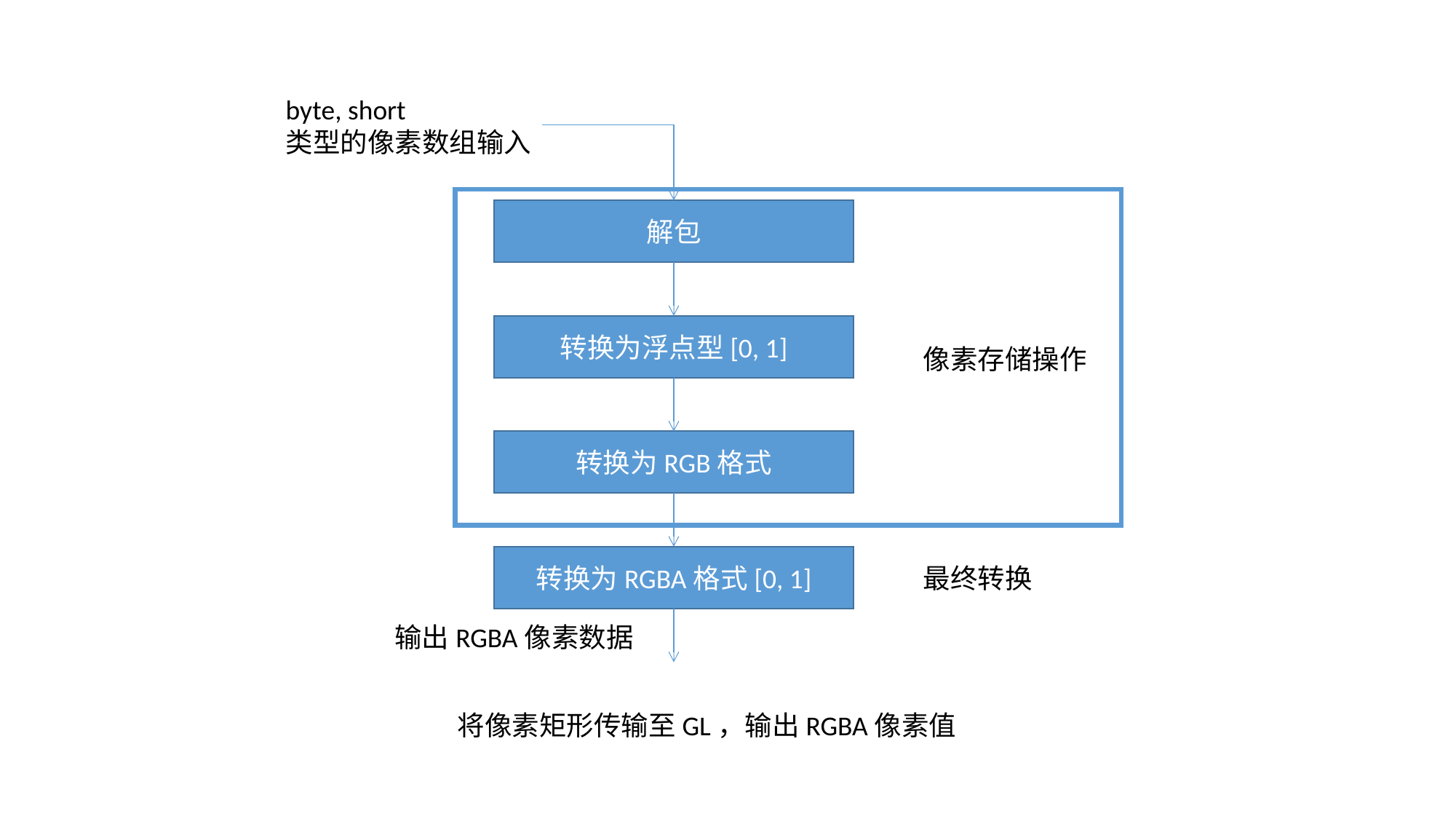

byte, short
类型的像素数组输入

解包
转换为浮点型[0, 1]
像素存储操作
转换为RGB格式
转换为RGBA格式[0, 1]
最终转换
输出RGBA像素数据
将像素矩形传输至GL，输出RGBA像素值